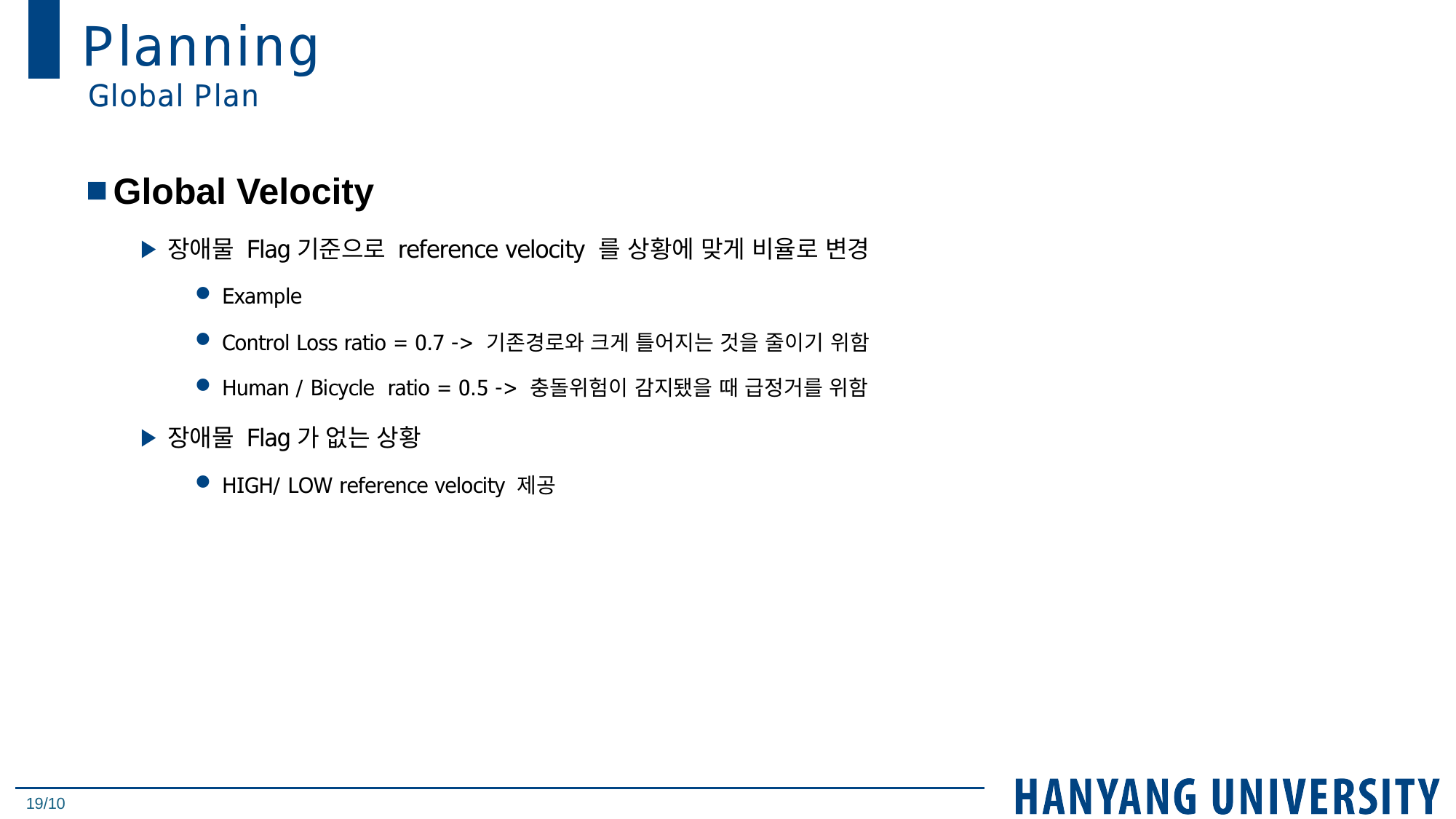

# Planning
Global Plan
Global Velocity
장애물 Flag기준으로 reference velocity 를 상황에 맞게 비율로 변경
Example
Control Loss ratio = 0.7 -> 기존경로와 크게 틀어지는 것을 줄이기 위함
Human / Bicycle  ratio = 0.5 -> 충돌위험이 감지됐을 때 급정거를 위함
장애물 Flag가 없는 상황
HIGH/ LOW reference velocity 제공